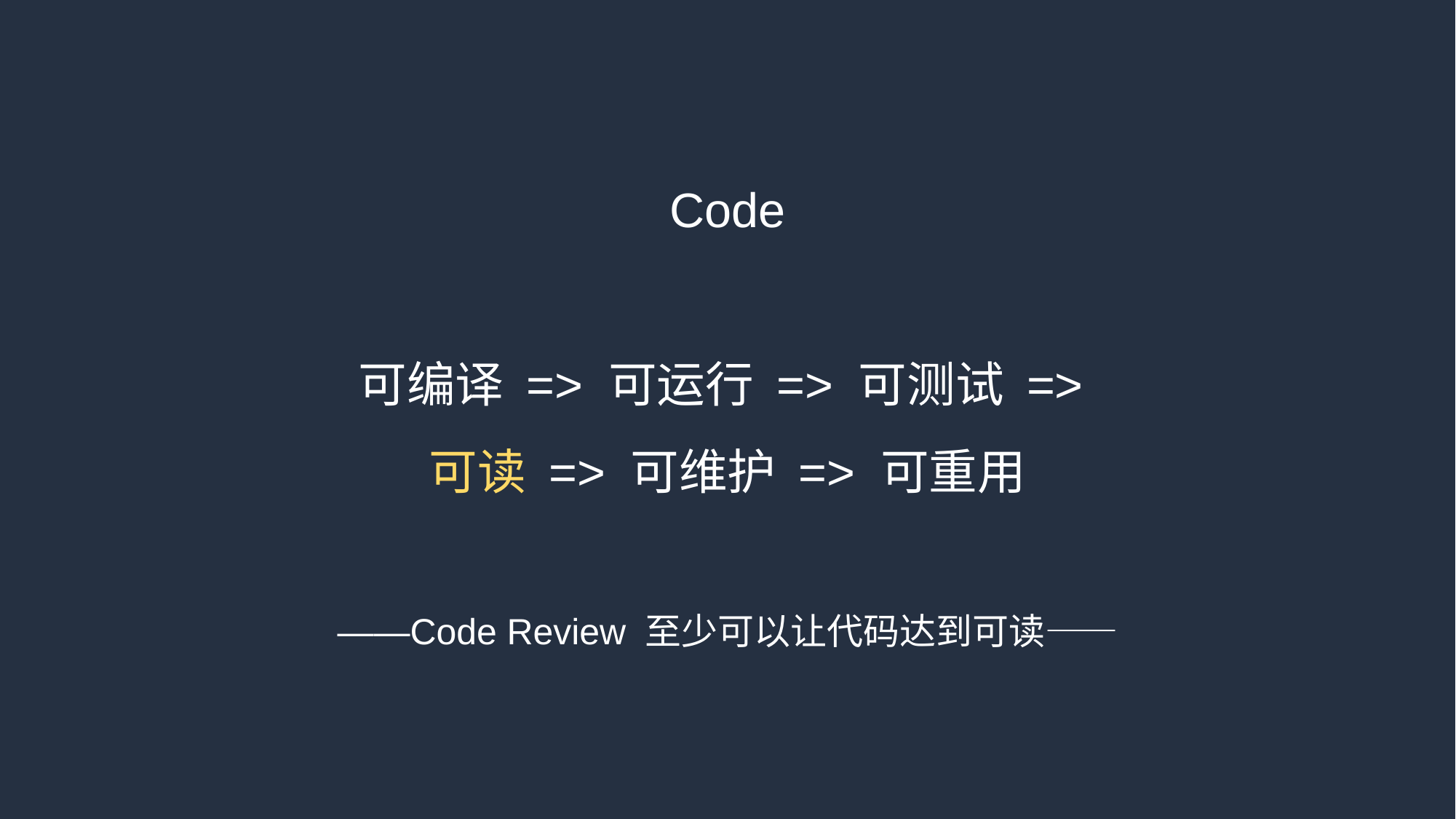

Code

可编译 => 可运行 => 可测试 =>
可读 => 可维护 => 可重用

——Code Review 至少可以让代码达到可读——